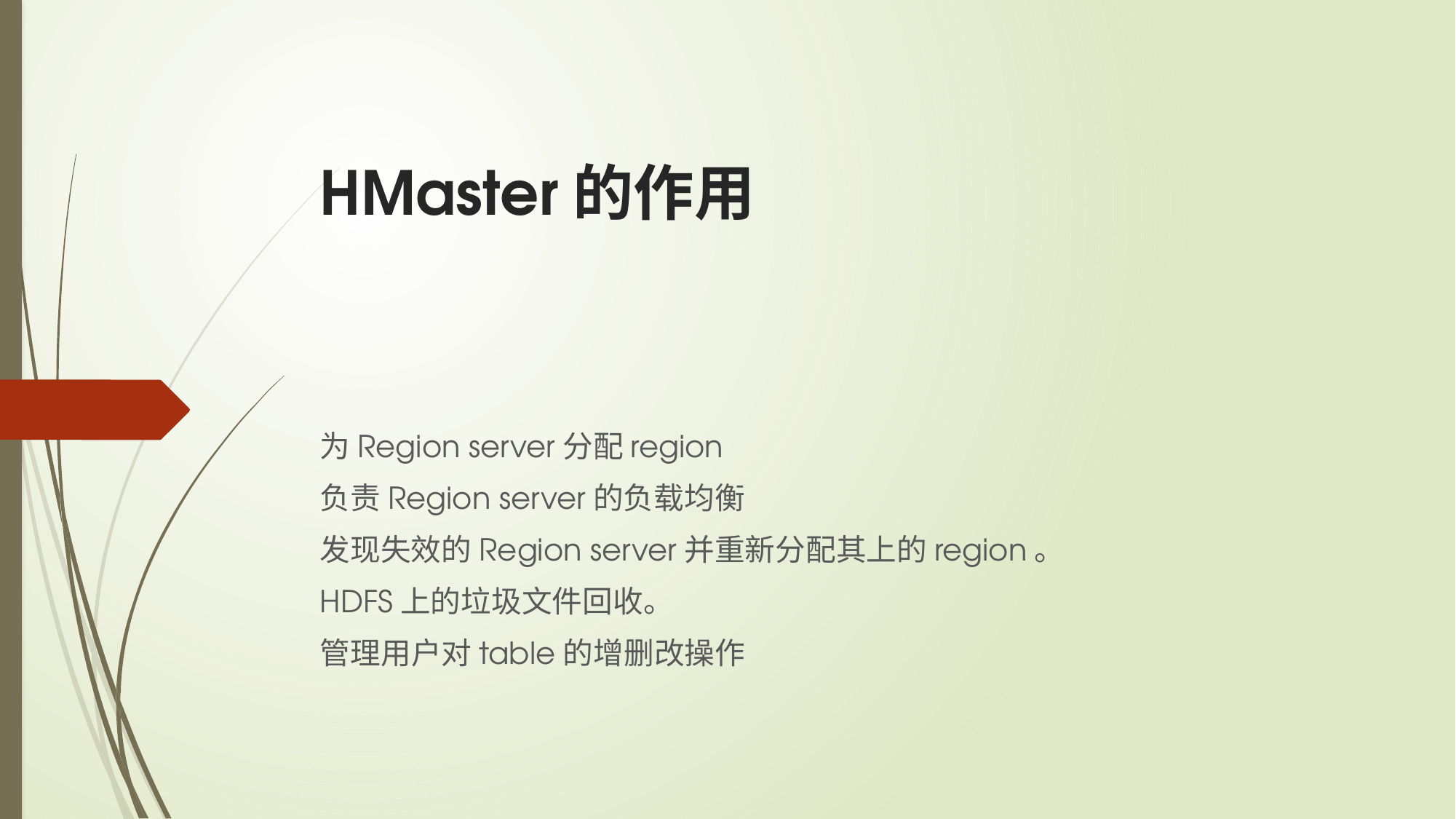

# HMaster的作用
为Region server分配region
负责Region server的负载均衡
发现失效的Region server并重新分配其上的region。
HDFS上的垃圾文件回收。
管理用户对table的增删改操作